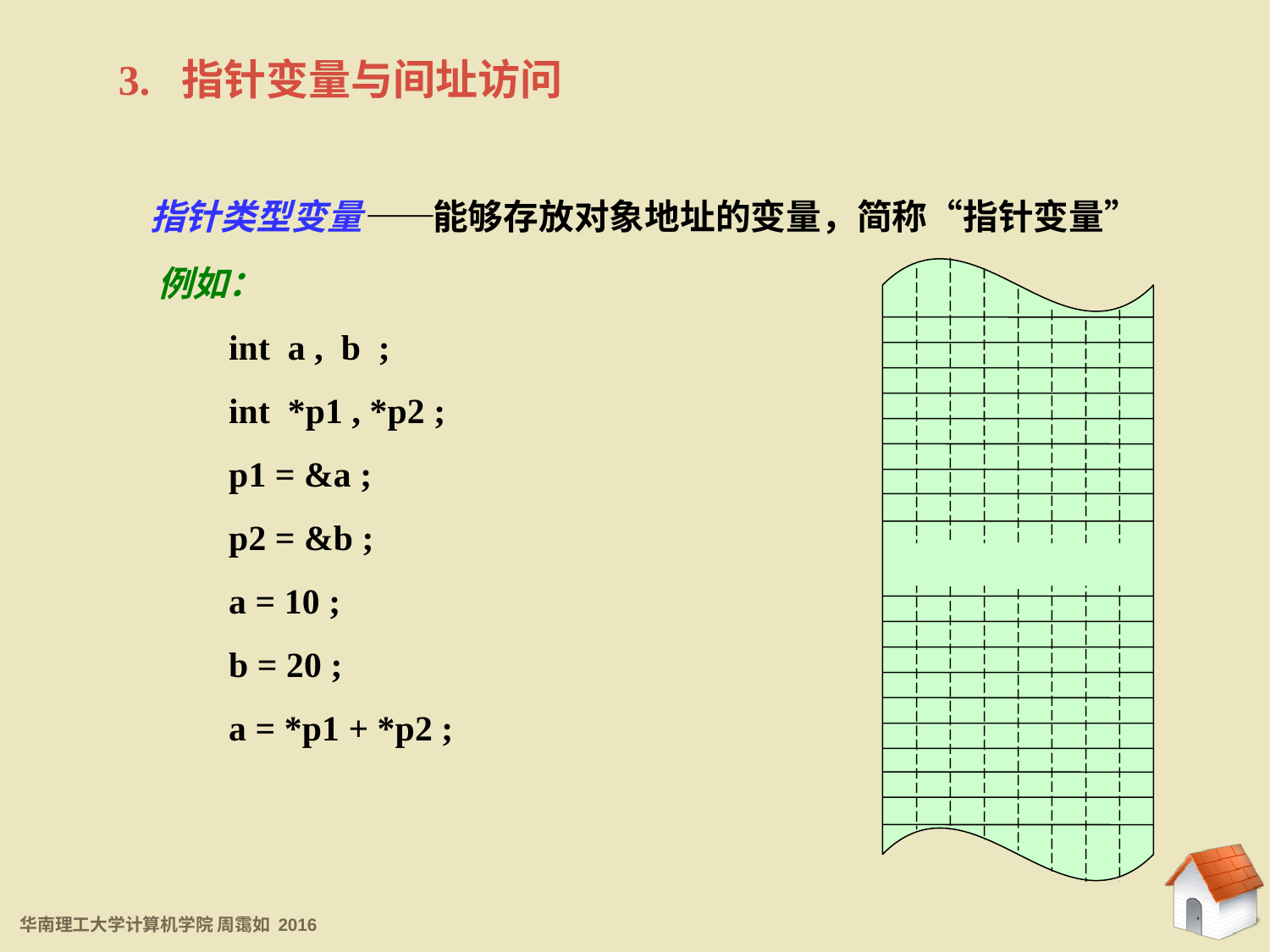

3.  指针变量与间址访问
指针类型变量——能够存放对象地址的变量，简称“指针变量”
例如：
        int  a ,  b  ;
        int  *p1 , *p2 ;
        p1 = &a ;
        p2 = &b ;
        a = 10 ;
        b = 20 ;
        a = *p1 + *p2 ;